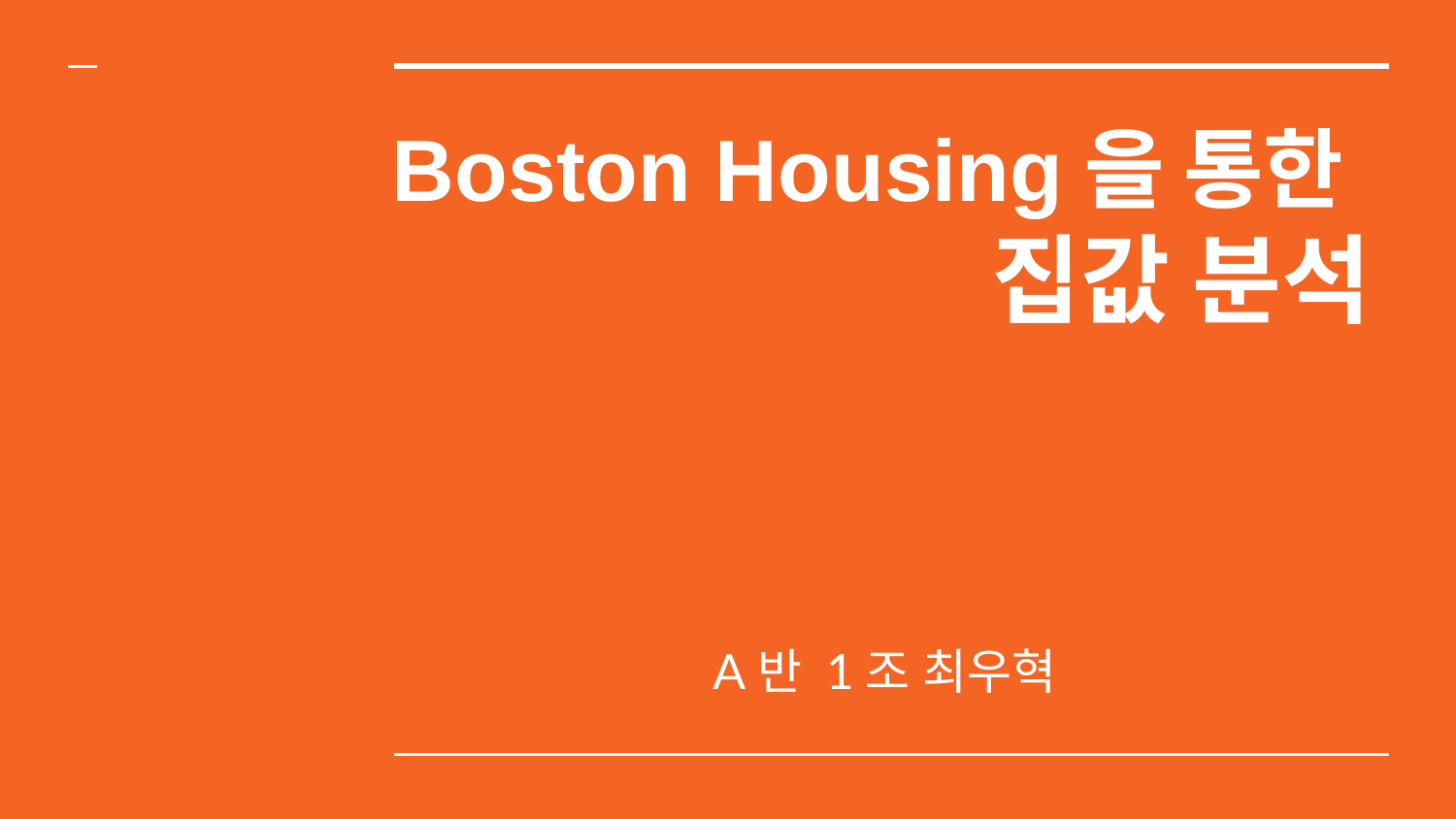

# Boston Housing을 통한
집값 분석
A반 1조 최우혁